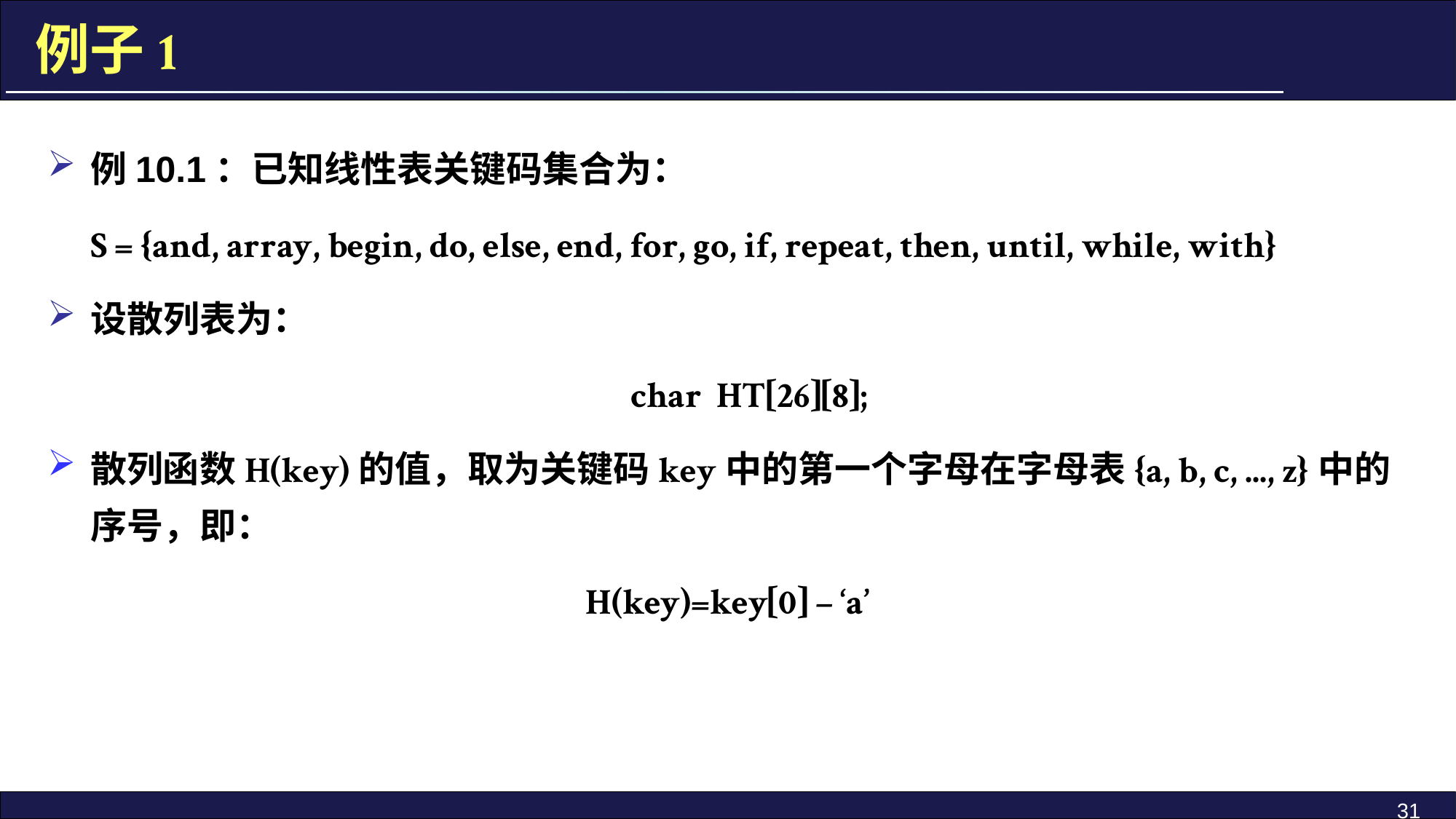

例子1
例10.1：已知线性表关键码集合为：
	S = {and, array, begin, do, else, end, for, go, if, repeat, then, until, while, with}
设散列表为：
	char  HT[26][8];
散列函数H(key)的值，取为关键码key中的第一个字母在字母表{a, b, c, ..., z}中的序号，即：
H(key)=key[0] – ‘a’
31